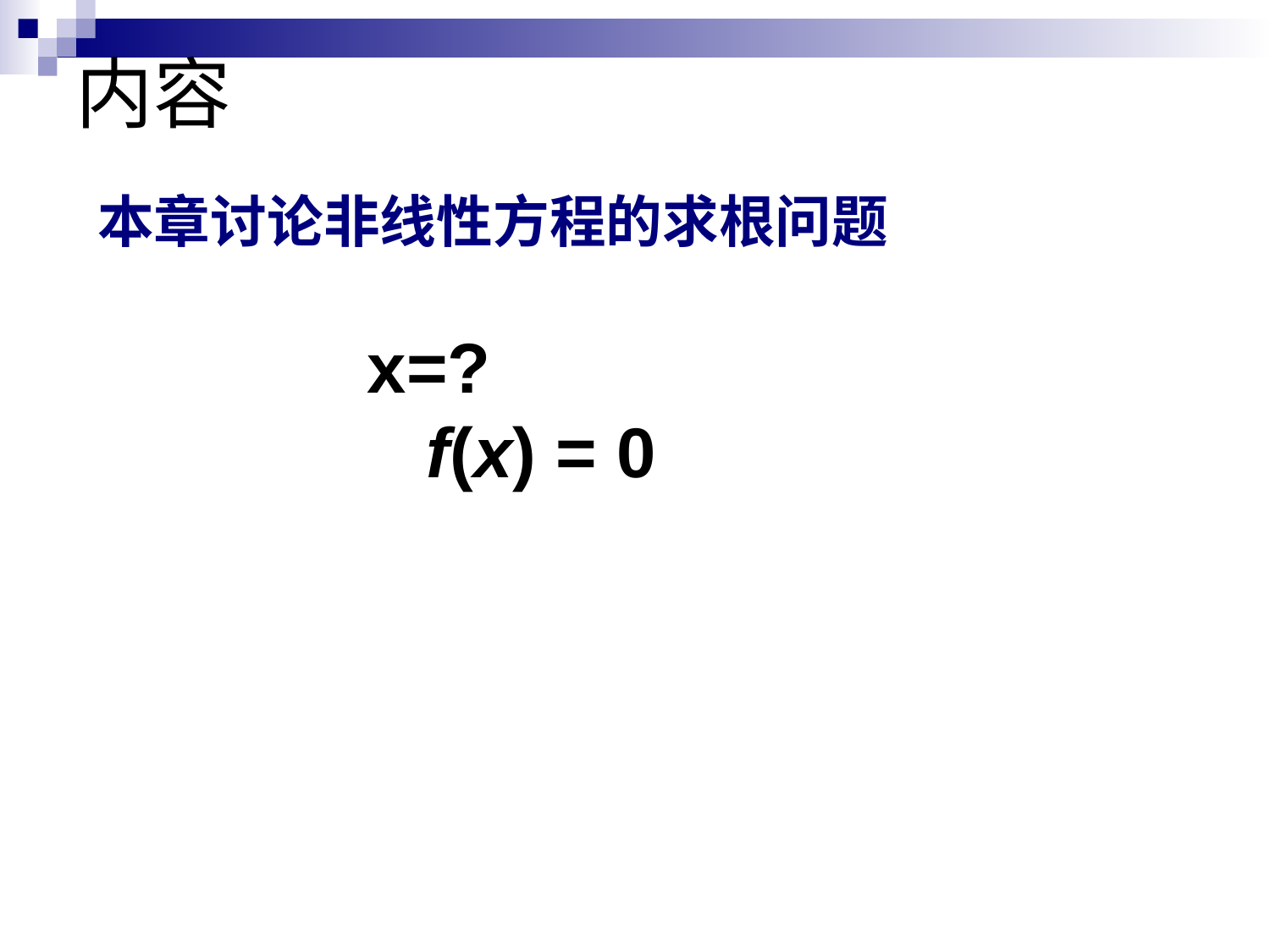

# 内容
本章讨论非线性方程的求根问题
x=?
   f(x) = 0